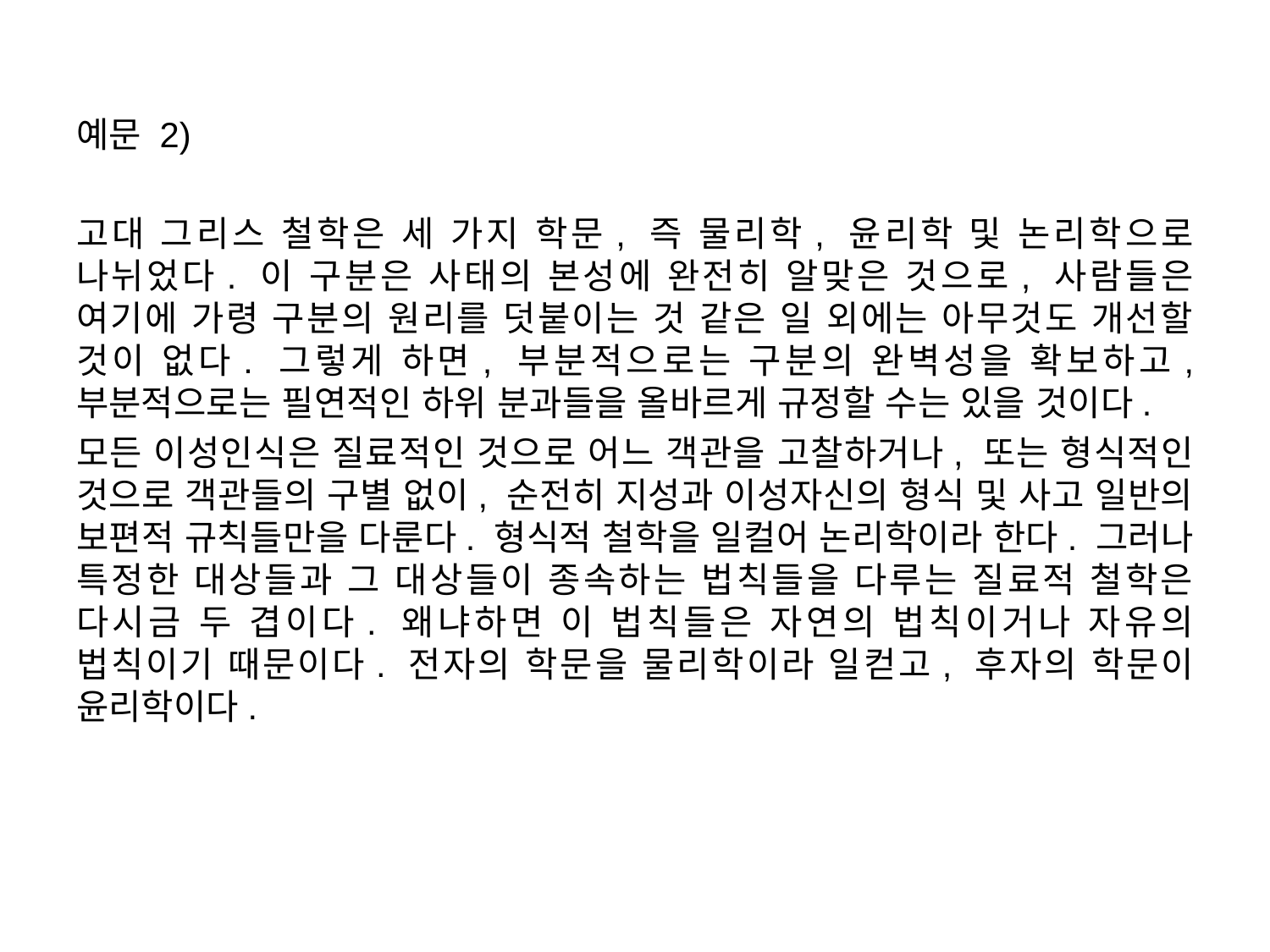

예문 2)

고대 그리스 철학은 세 가지 학문, 즉 물리학, 윤리학 및 논리학으로 나뉘었다. 이 구분은 사태의 본성에 완전히 알맞은 것으로, 사람들은 여기에 가령 구분의 원리를 덧붙이는 것 같은 일 외에는 아무것도 개선할 것이 없다. 그렇게 하면, 부분적으로는 구분의 완벽성을 확보하고, 부분적으로는 필연적인 하위 분과들을 올바르게 규정할 수는 있을 것이다.
모든 이성인식은 질료적인 것으로 어느 객관을 고찰하거나, 또는 형식적인 것으로 객관들의 구별 없이, 순전히 지성과 이성자신의 형식 및 사고 일반의 보편적 규칙들만을 다룬다. 형식적 철학을 일컬어 논리학이라 한다. 그러나 특정한 대상들과 그 대상들이 종속하는 법칙들을 다루는 질료적 철학은 다시금 두 겹이다. 왜냐하면 이 법칙들은 자연의 법칙이거나 자유의 법칙이기 때문이다. 전자의 학문을 물리학이라 일컫고, 후자의 학문이 윤리학이다.